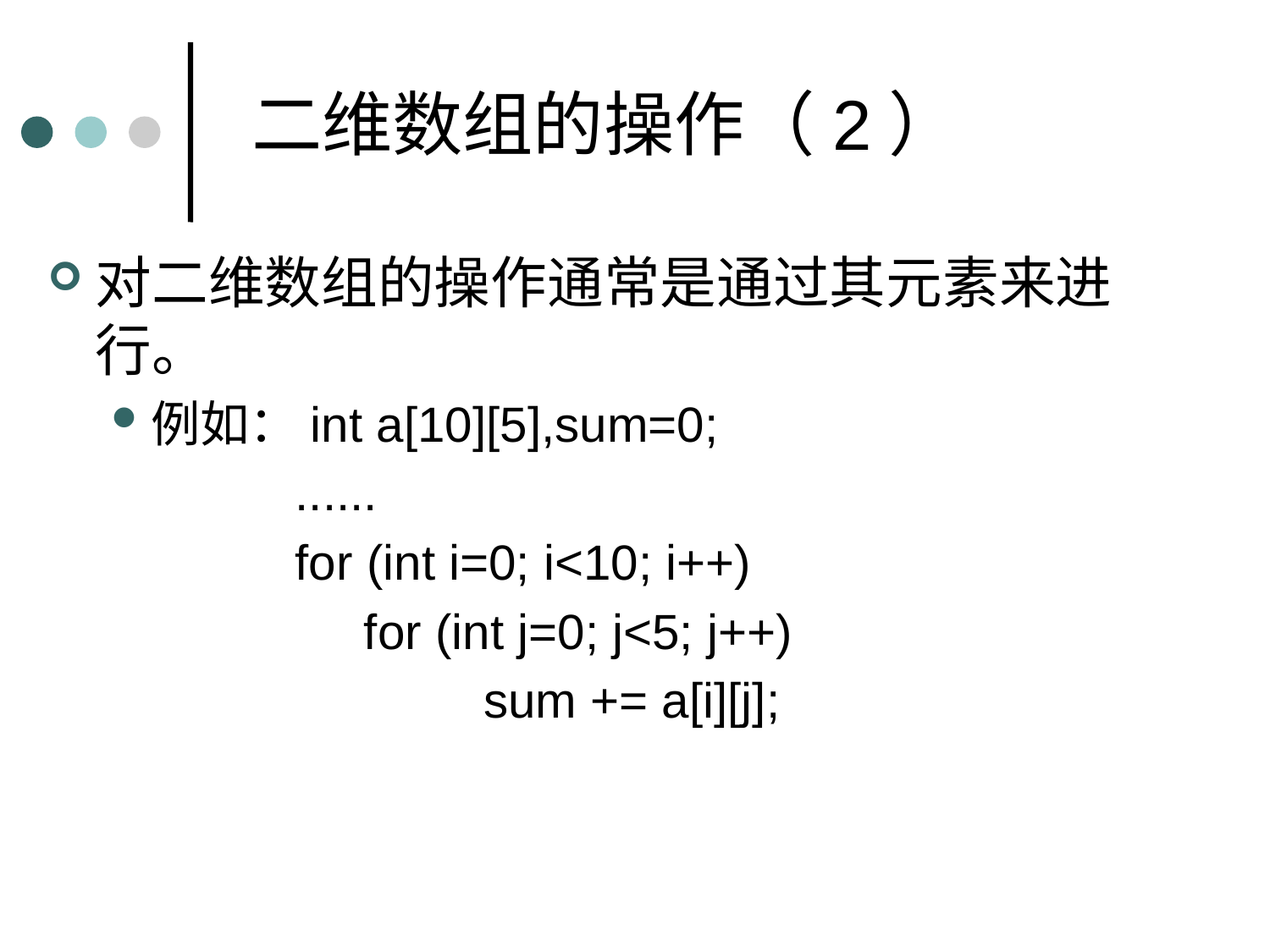

二维数组的操作（2）
对二维数组的操作通常是通过其元素来进行。
例如：int a[10][5],sum=0;
                  ......
                  for (int i=0; i<10; i++)
                       for (int j=0; j<5; j++)
		                   sum += a[i][j];